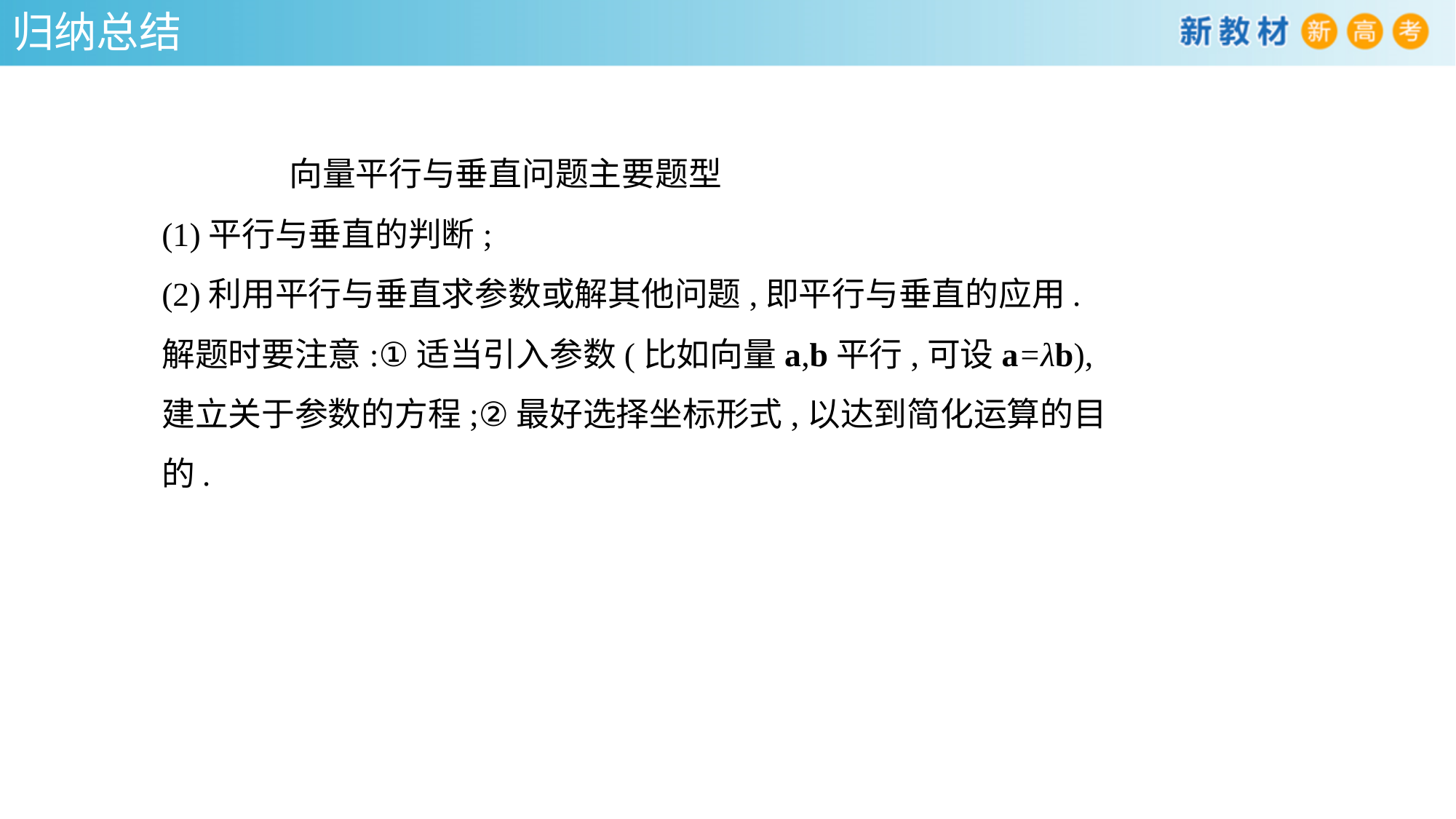

归纳总结
                向量平行与垂直问题主要题型
(1)平行与垂直的判断;
(2)利用平行与垂直求参数或解其他问题,即平行与垂直的应用.解题时要注意:①适当引入参数(比如向量a,b平行,可设a=λb),建立关于参数的方程;②最好选择坐标形式,以达到简化运算的目的.